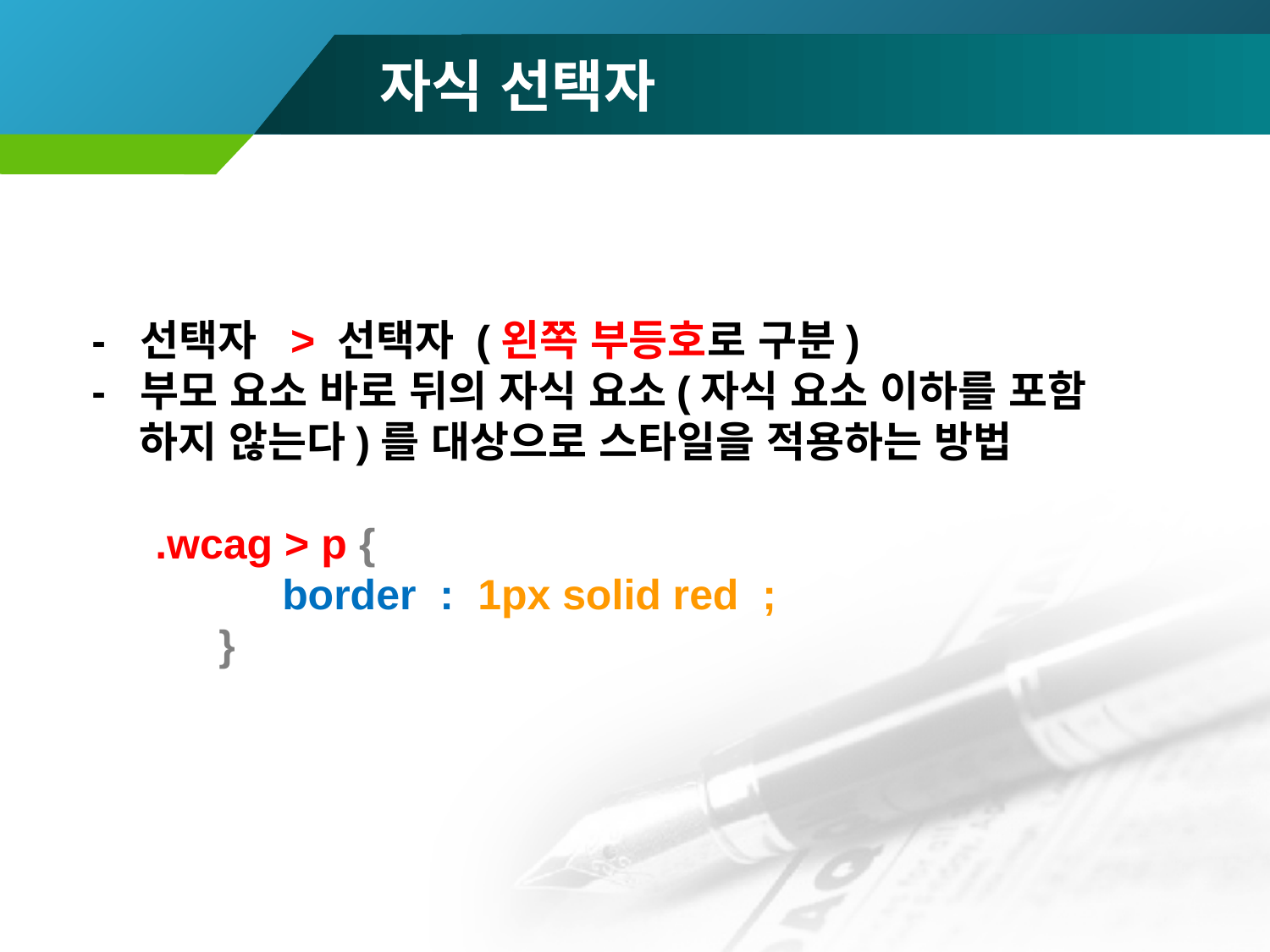

# 자식 선택자

-  선택자  > 선택자 (왼쪽 부등호로 구분)
-  부모 요소 바로 뒤의 자식 요소(자식 요소 이하를 포함
하지 않는다)를 대상으로 스타일을 적용하는 방법

.wcag > p {
border  :  1px solid red  ;
}